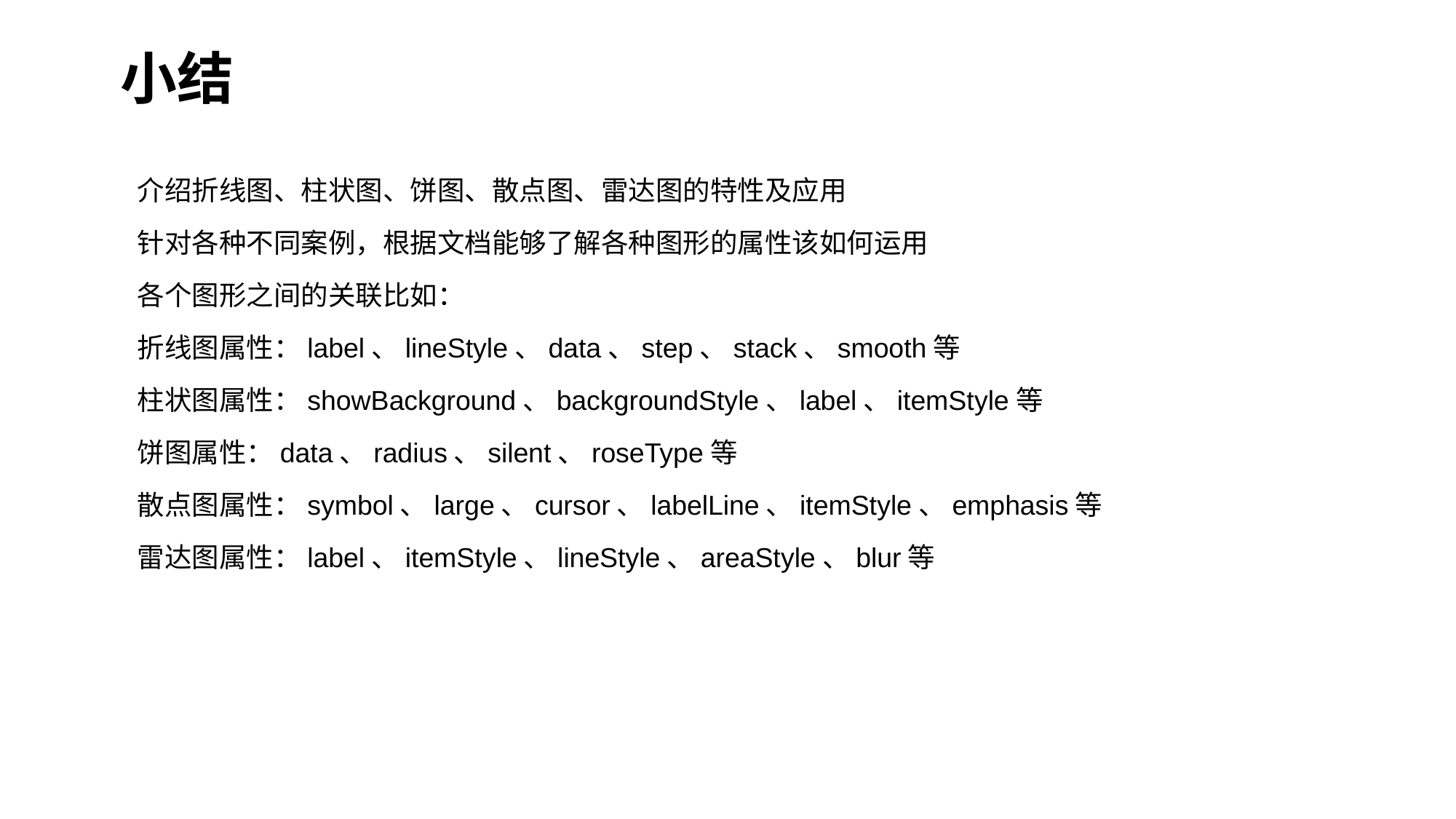

小结
介绍折线图、柱状图、饼图、散点图、雷达图的特性及应用
针对各种不同案例，根据文档能够了解各种图形的属性该如何运用
各个图形之间的关联比如：
折线图属性：label、lineStyle、data、step、stack、smooth等
柱状图属性：showBackground、backgroundStyle、label、itemStyle等
饼图属性：data、radius、silent、roseType等
散点图属性：symbol、large、cursor、labelLine、itemStyle、emphasis等
雷达图属性：label、itemStyle、lineStyle、areaStyle、blur等